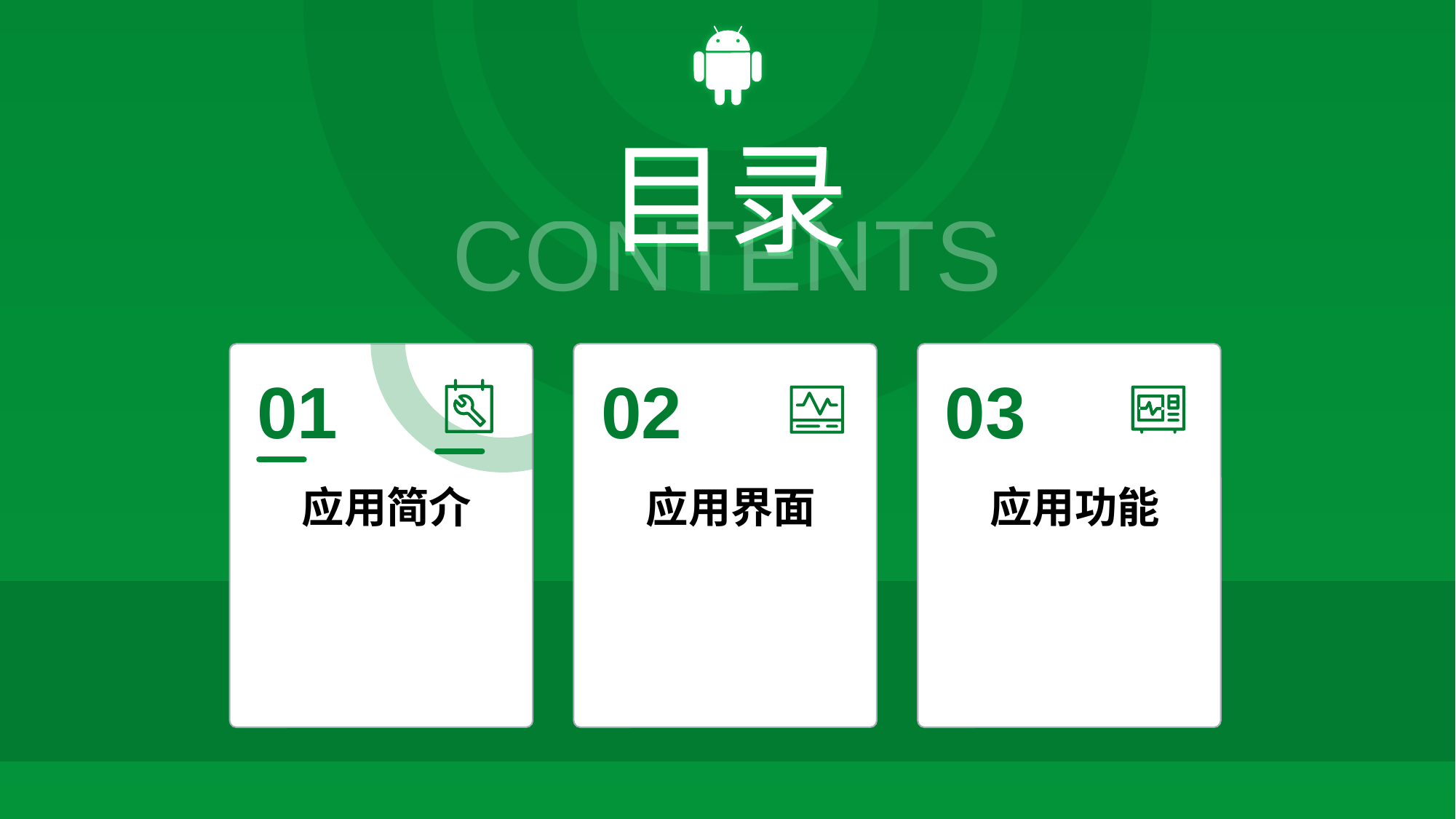

目录
CONTENTS

01

应用简介

02

应用界面

03

应用功能